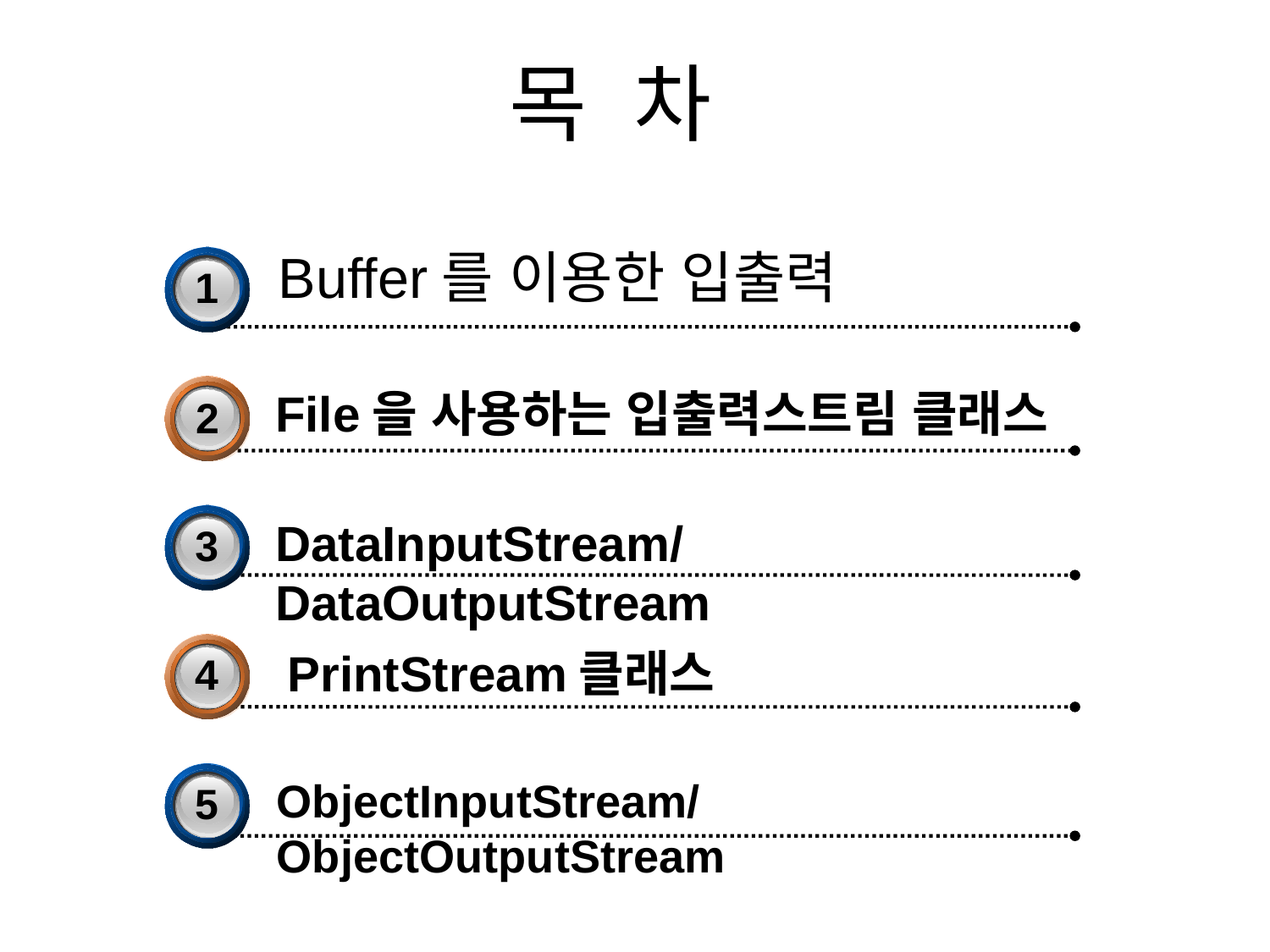

# 목  차
Buffer를 이용한 입출력

3

1

File을 사용하는 입출력스트림 클래스

2

3

3
DataInputStream/DataOutputStream

4
PrintStream클래스

3

5
ObjectInputStream/ObjectOutputStream